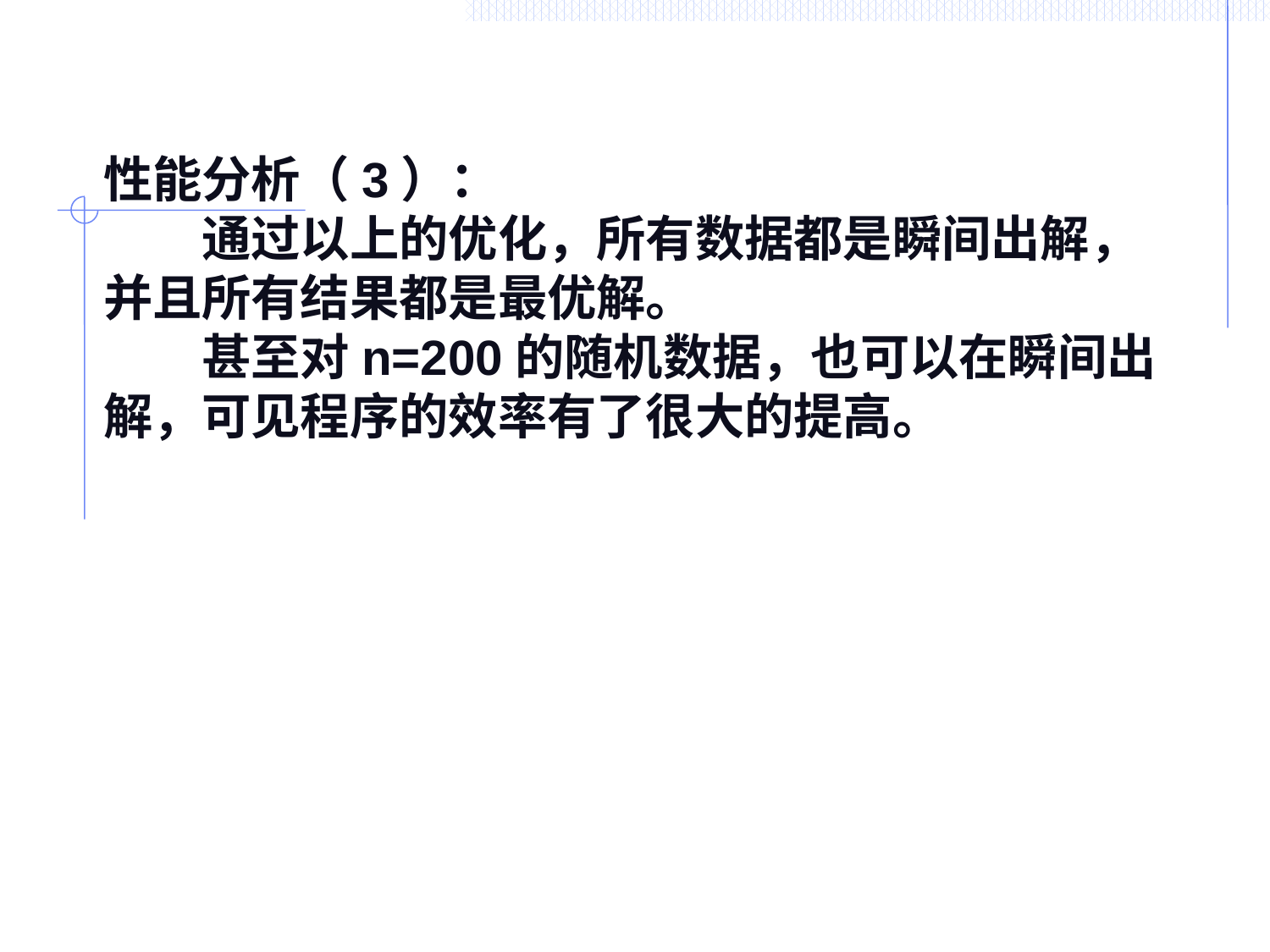

性能分析（3）：
　　通过以上的优化，所有数据都是瞬间出解，并且所有结果都是最优解。
　　甚至对n=200的随机数据，也可以在瞬间出解，可见程序的效率有了很大的提高。